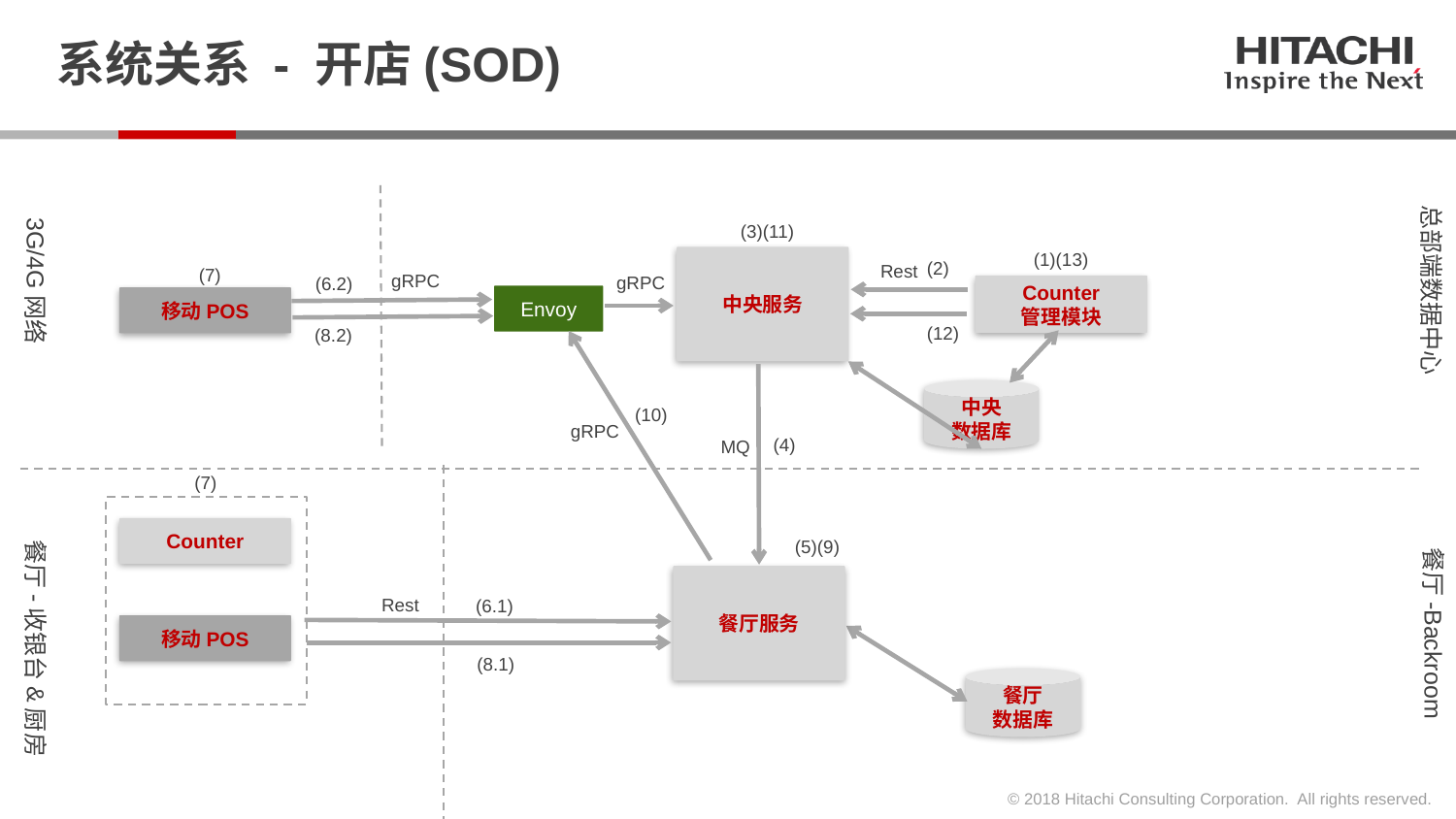

# 系统关系 - 开店(SOD)
总部端数据中心
3G/4G网络
(3)(11)
(1)(13)
中央服务
(2)
Rest
(7)
gRPC
gRPC
(6.2)
Counter
管理模块
Envoy
移动POS
(12)
(8.2)
中央
数据库
(10)
gRPC
(4)
MQ
(7)

Counter
餐厅-收银台&厨房
(5)(9)
餐厅-Backroom
餐厅服务
Rest
(6.1)
移动POS
(8.1)
餐厅
数据库